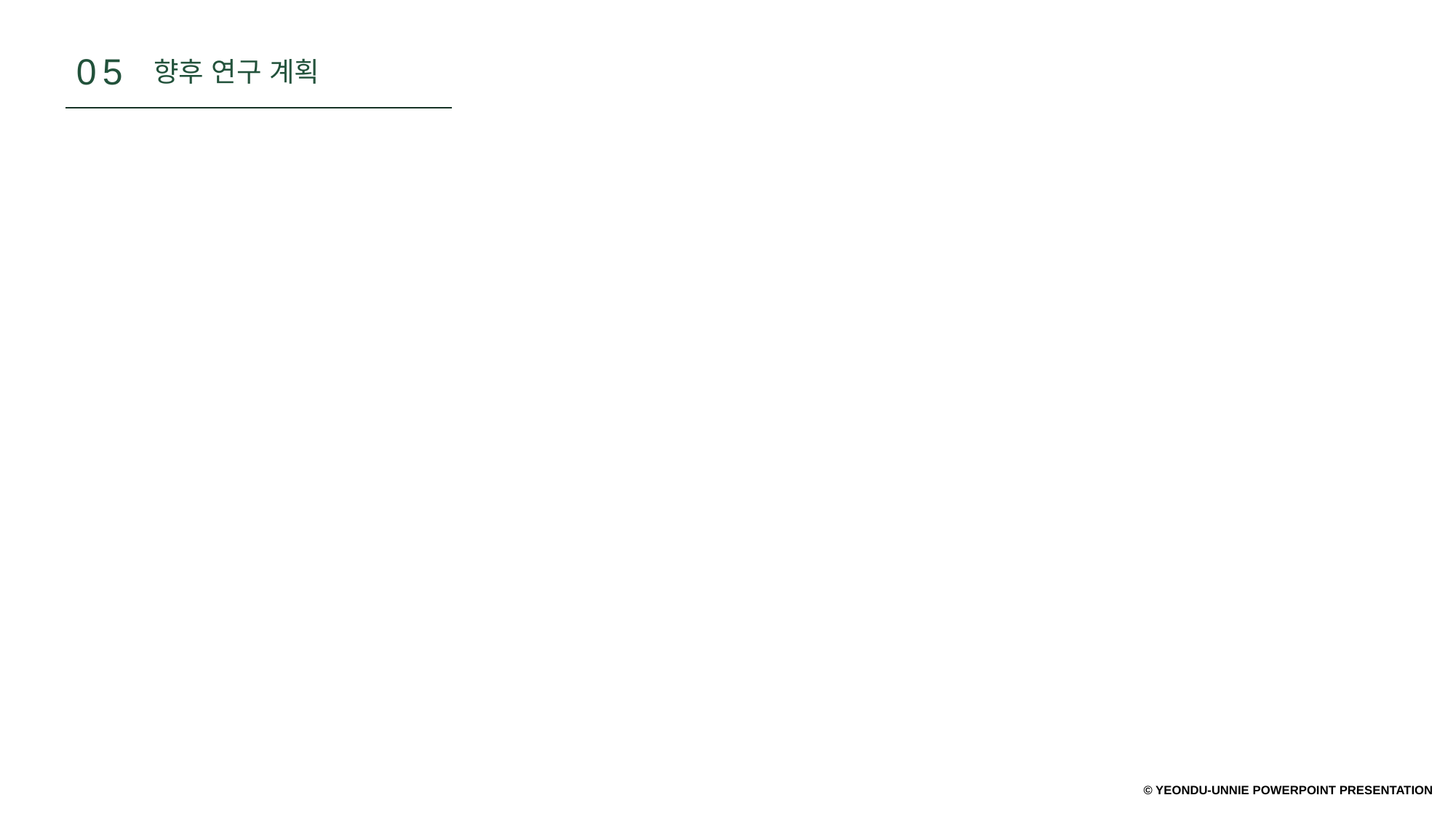

0 5
향후 연구 계획
© YEONDU-UNNIE POWERPOINT PRESENTATION